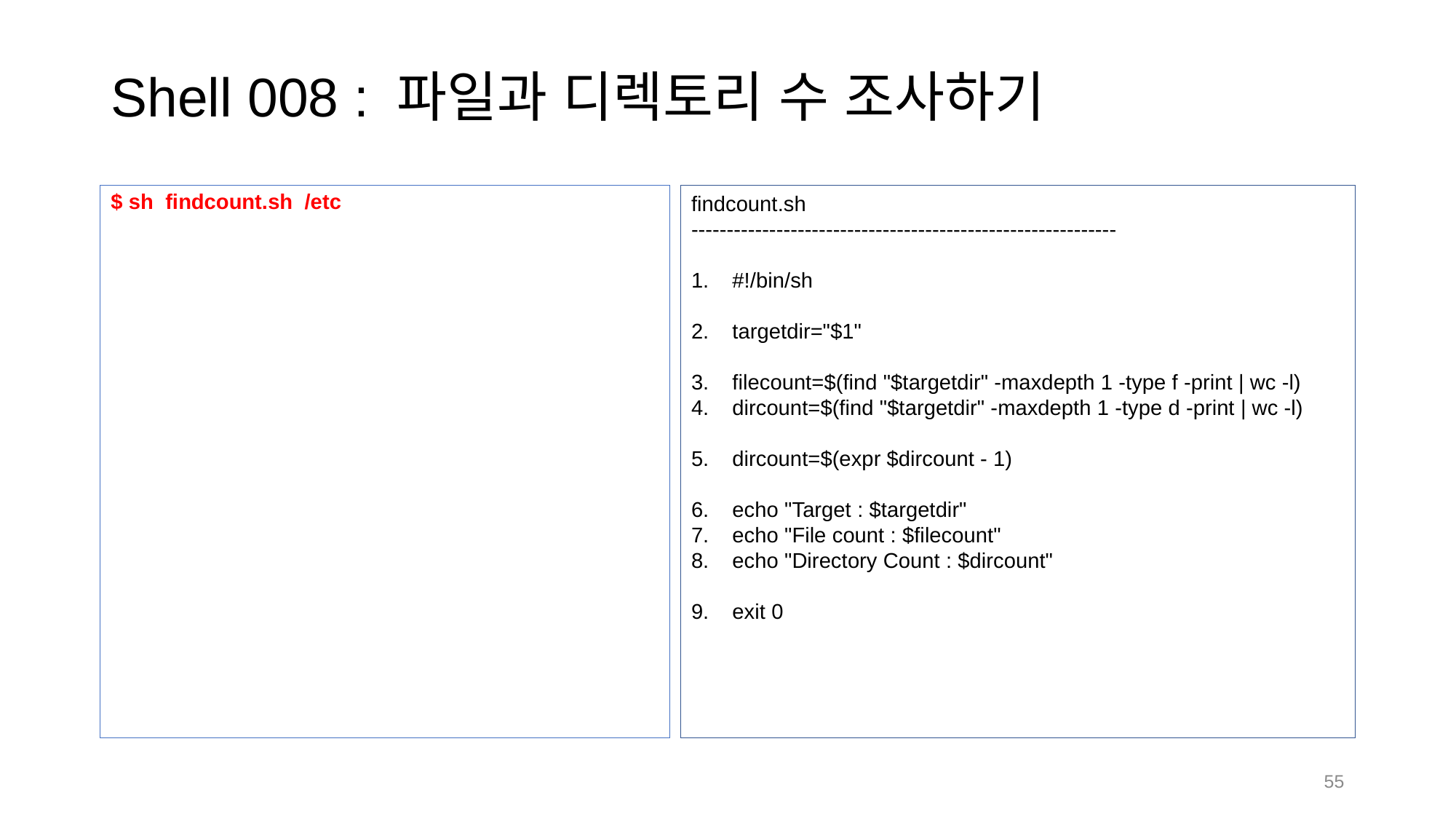

# Shell 008 : 파일과 디렉토리 수 조사하기
$ sh  findcount.sh  /etc

findcount.sh
------------------------------------------------------------

#!/bin/sh

targetdir="$1"

filecount=$(find "$targetdir" -maxdepth 1 -type f -print | wc -l)
dircount=$(find "$targetdir" -maxdepth 1 -type d -print | wc -l)

dircount=$(expr $dircount - 1)

echo "Target : $targetdir"
echo "File count : $filecount"
echo "Directory Count : $dircount"

exit 0
55